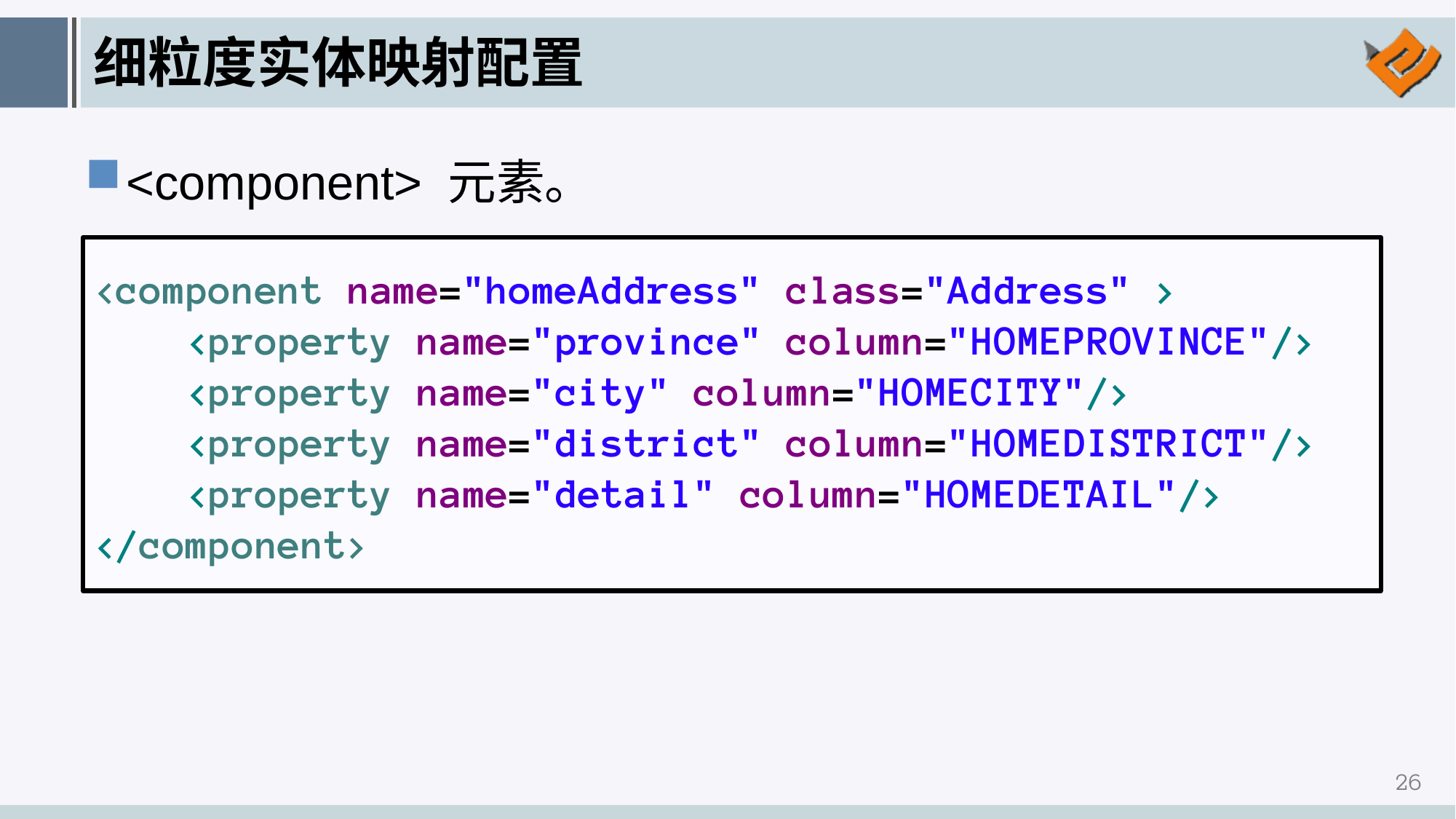

# 细粒度实体映射配置
<component> 元素。
<component name="homeAddress" class="Address" >
    <property name="province" column="HOMEPROVINCE"/>
    <property name="city" column="HOMECITY"/>
    <property name="district" column="HOMEDISTRICT"/>
    <property name="detail" column="HOMEDETAIL"/>
</component>